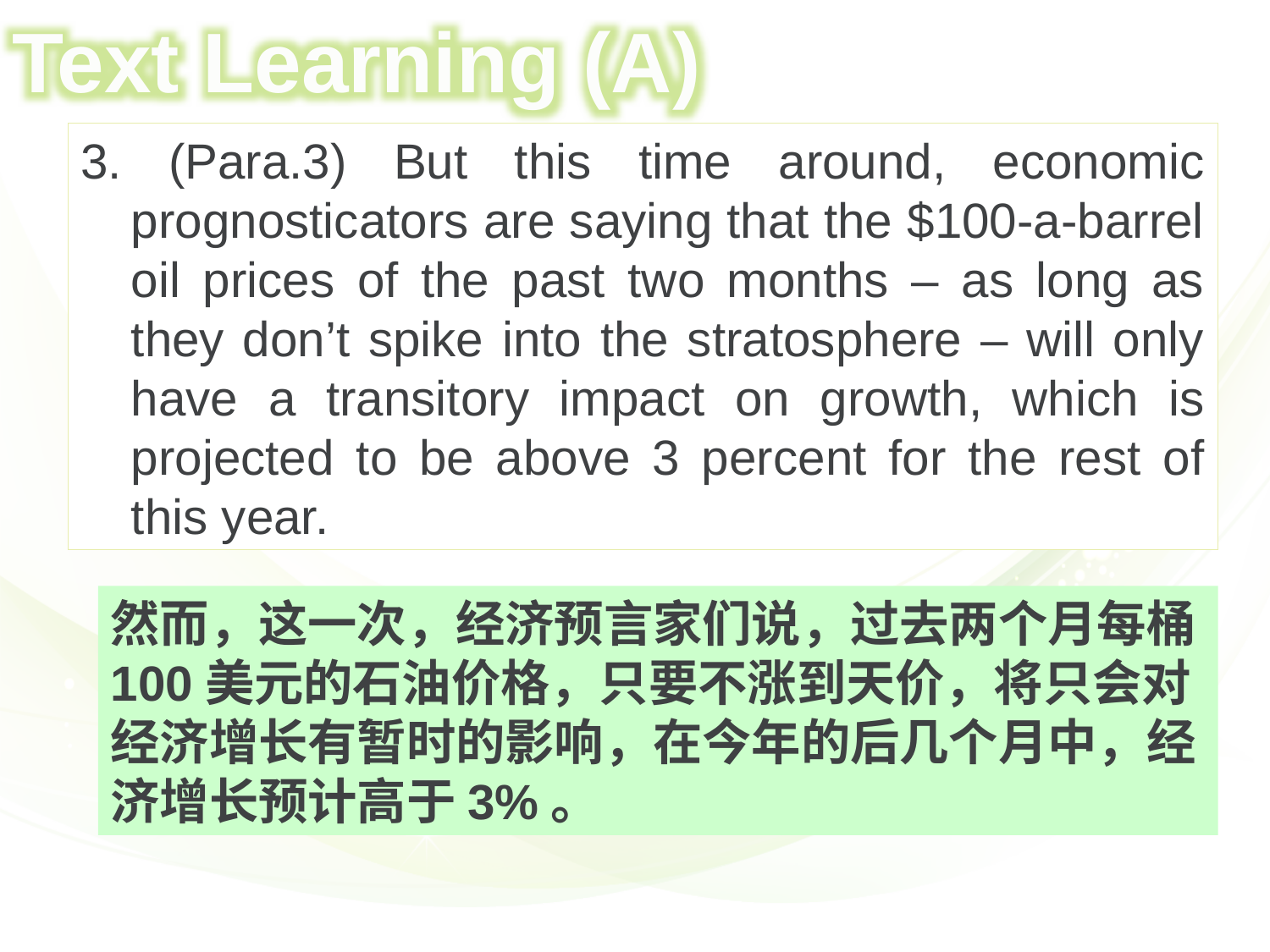

Text Learning (A)
3. (Para.3) But this time around, economic prognosticators are saying that the $100-a-barrel oil prices of the past two months – as long as they don’t spike into the stratosphere – will only have a transitory impact on growth, which is projected to be above 3 percent for the rest of this year.
然而，这一次，经济预言家们说，过去两个月每桶100美元的石油价格，只要不涨到天价，将只会对经济增长有暂时的影响，在今年的后几个月中，经济增长预计高于3%。